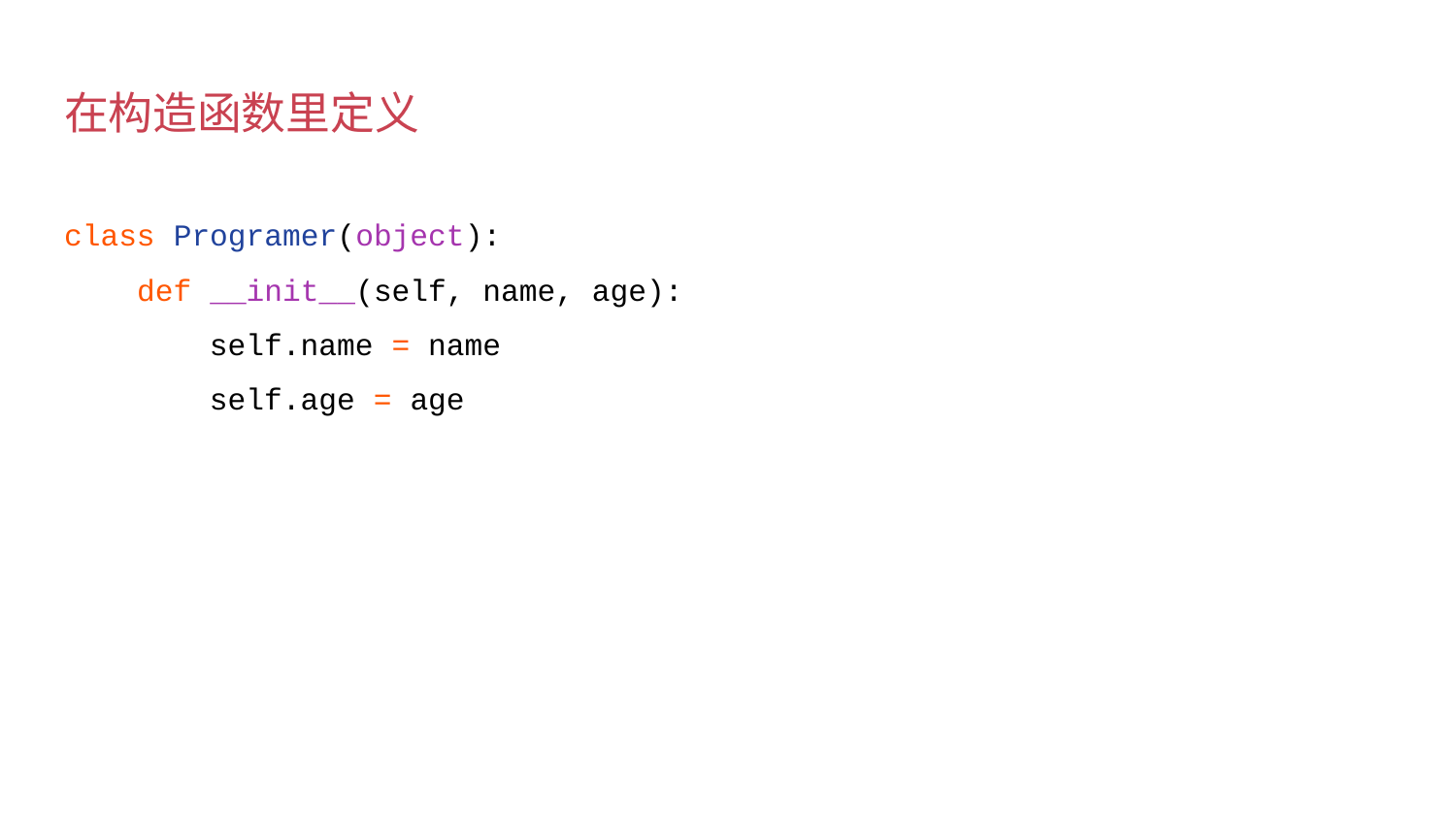

# 在构造函数里定义
class Programer(object):
    def __init__(self, name, age):
        self.name = name
        self.age = age